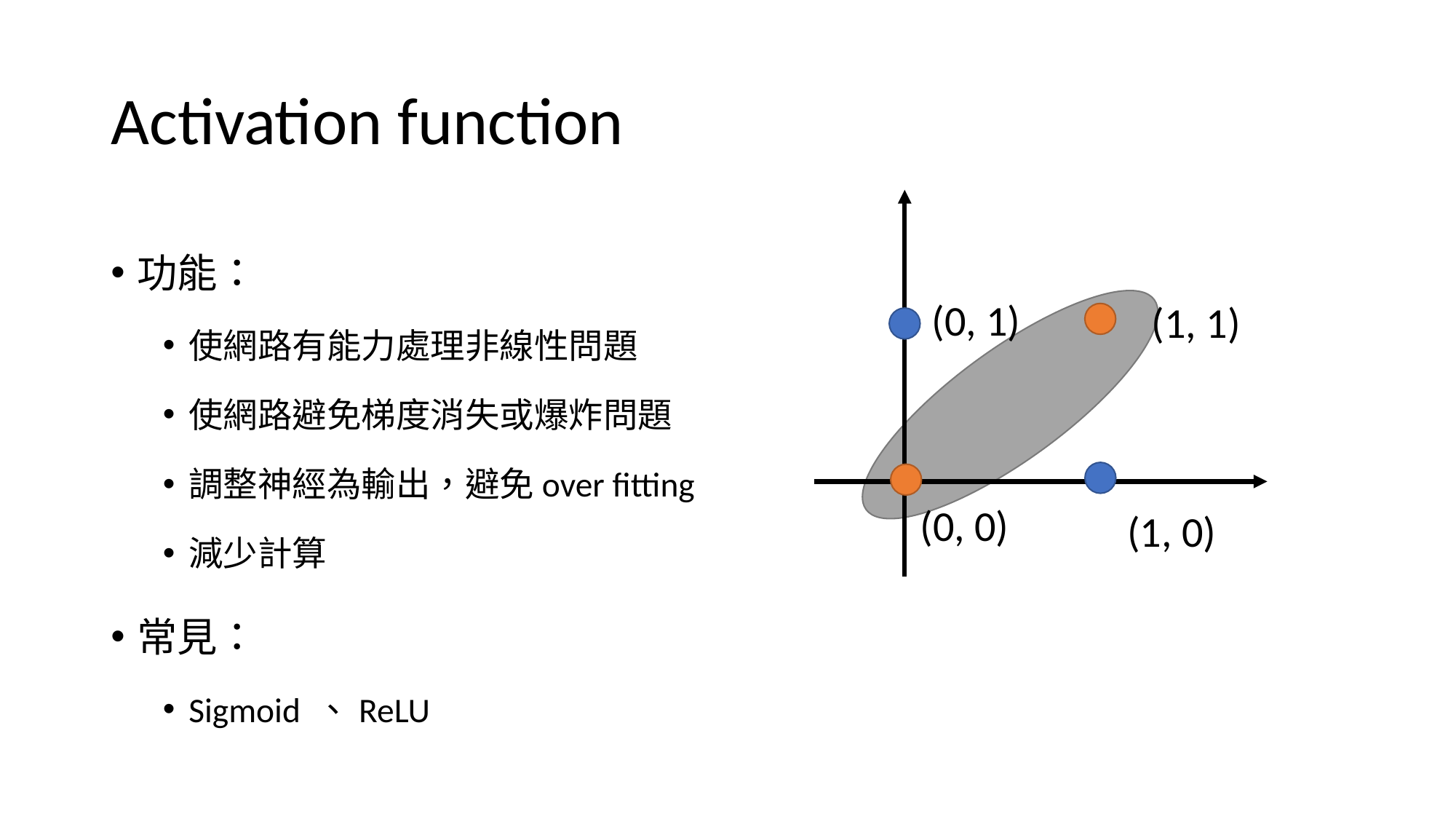

# Activation function
功能：
使網路有能力處理非線性問題
使網路避免梯度消失或爆炸問題
調整神經為輸出，避免over fitting
減少計算
常見：
Sigmoid 、ReLU

(0, 1)
(1, 1)

(0, 0)
(1, 0)